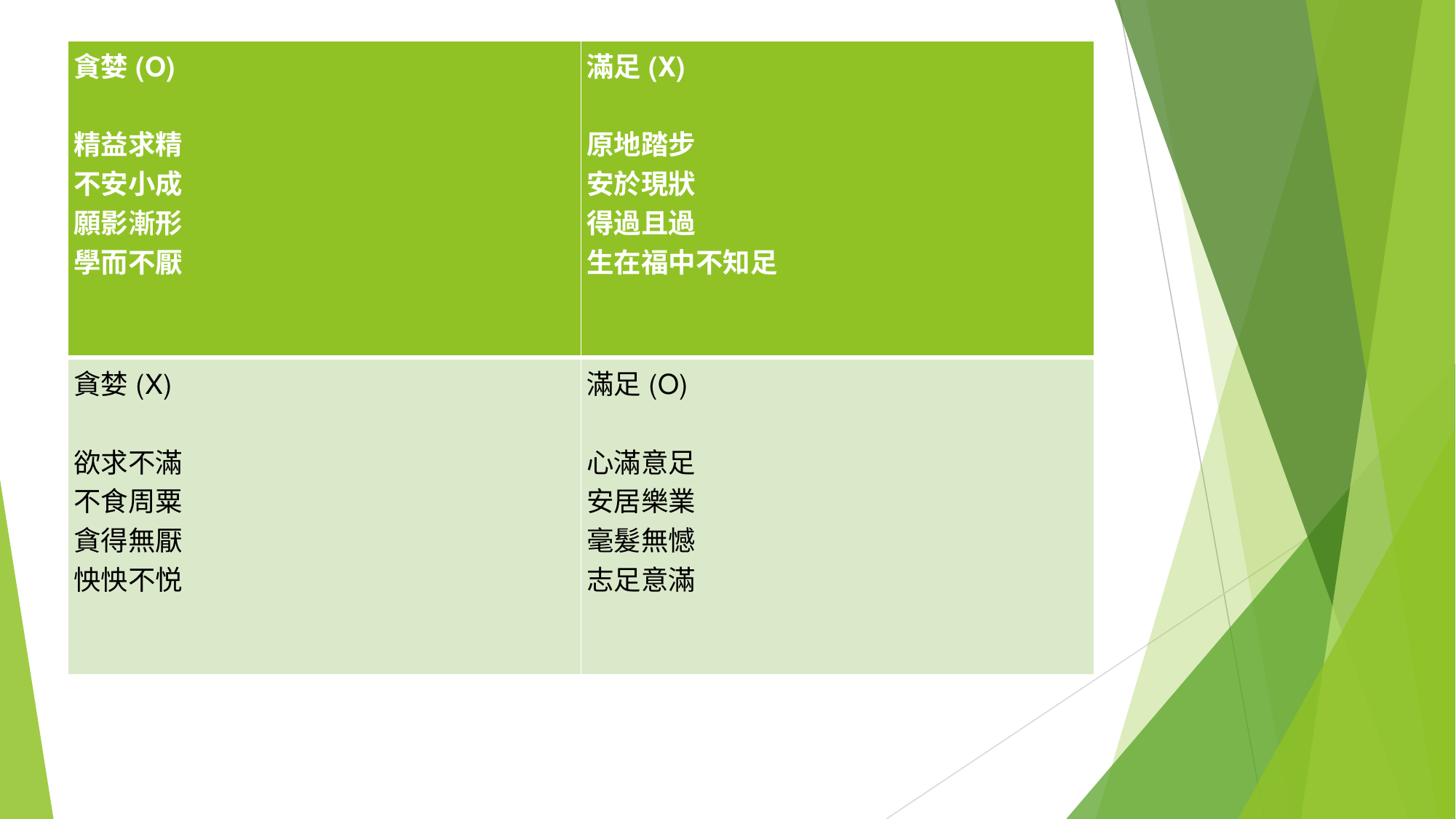

| 貪婪(O) 精益求精 不安小成 願影漸形 學而不厭 | 滿足(X) 原地踏步 安於現狀 得過且過 生在福中不知足 |
| --- | --- |
| 貪婪(X) 欲求不滿 不食周粟 貪得無厭 怏怏不悦 | 滿足(O) 心滿意足 安居樂業 毫髮無憾 志足意滿 |